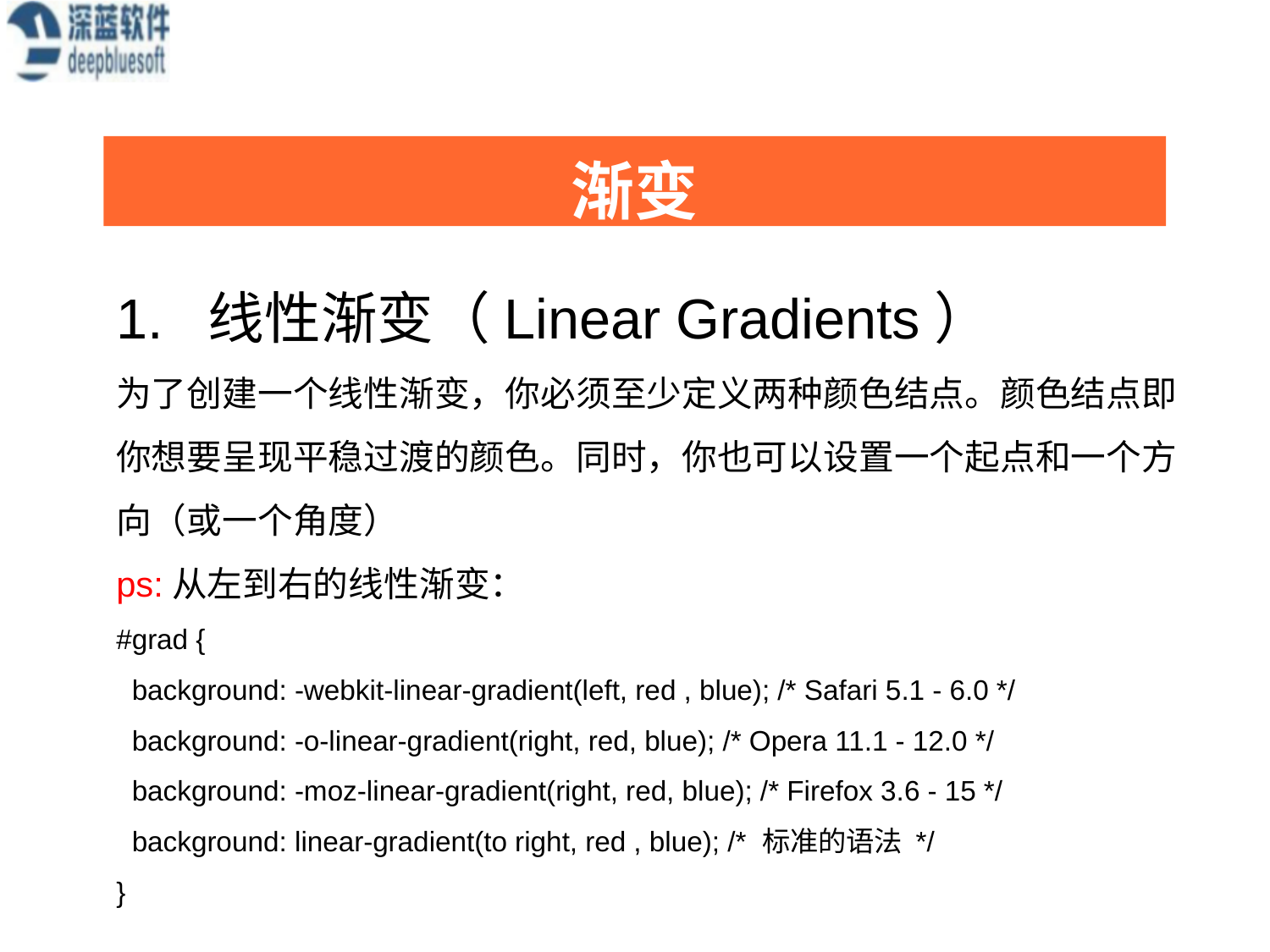

渐变
1.  线性渐变（Linear Gradients）
为了创建一个线性渐变，你必须至少定义两种颜色结点。颜色结点即你想要呈现平稳过渡的颜色。同时，你也可以设置一个起点和一个方向（或一个角度）
ps:从左到右的线性渐变：
#grad {
  background: -webkit-linear-gradient(left, red , blue); /* Safari 5.1 - 6.0 */
  background: -o-linear-gradient(right, red, blue); /* Opera 11.1 - 12.0 */
  background: -moz-linear-gradient(right, red, blue); /* Firefox 3.6 - 15 */
  background: linear-gradient(to right, red , blue); /* 标准的语法 */
}